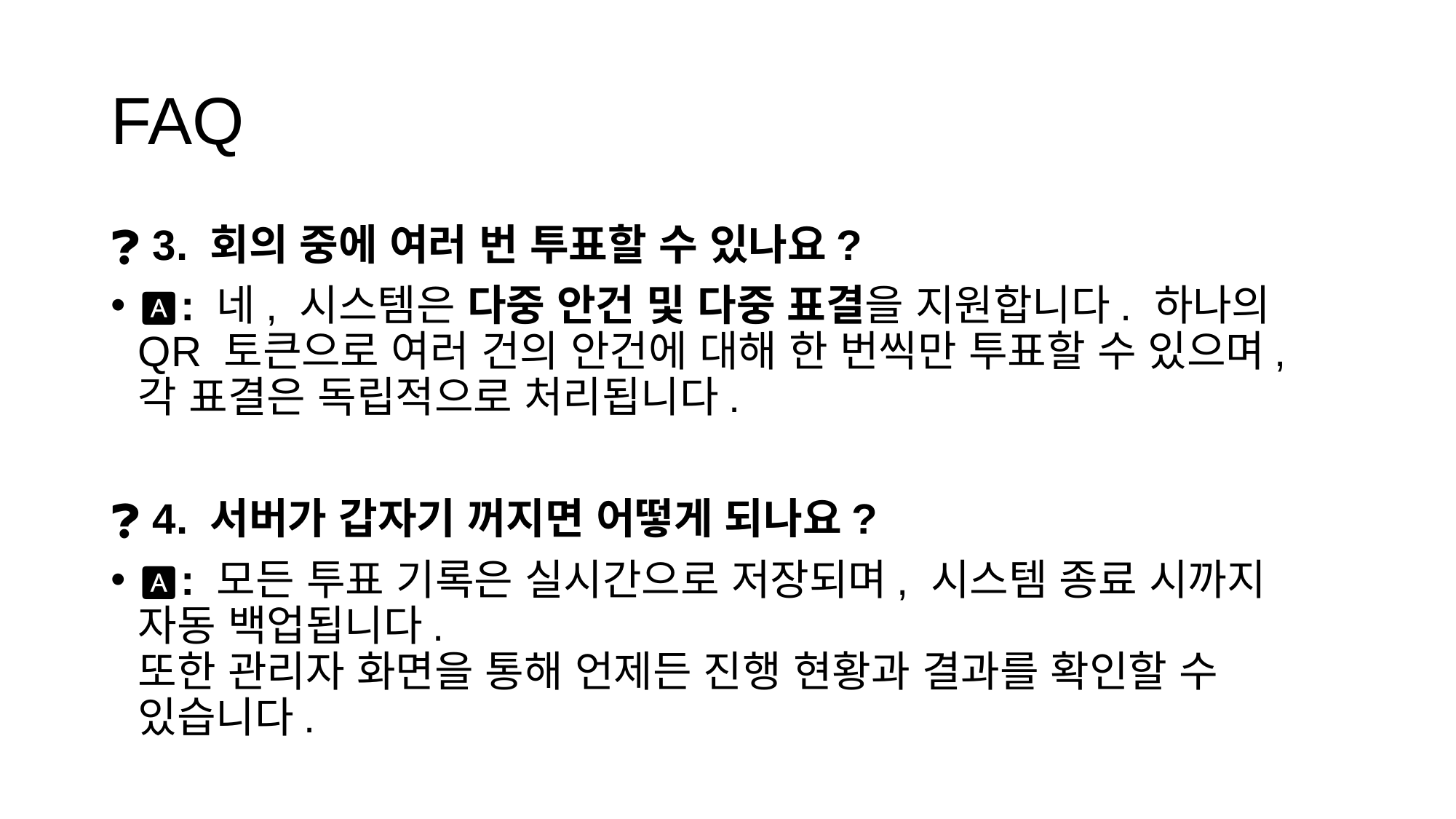

# FAQ
❓ 3. 회의 중에 여러 번 투표할 수 있나요?
🅰️: 네, 시스템은 다중 안건 및 다중 표결을 지원합니다. 하나의 QR 토큰으로 여러 건의 안건에 대해 한 번씩만 투표할 수 있으며, 각 표결은 독립적으로 처리됩니다.

❓ 4. 서버가 갑자기 꺼지면 어떻게 되나요?
🅰️: 모든 투표 기록은 실시간으로 저장되며, 시스템 종료 시까지 자동 백업됩니다.
또한 관리자 화면을 통해 언제든 진행 현황과 결과를 확인할 수 있습니다.